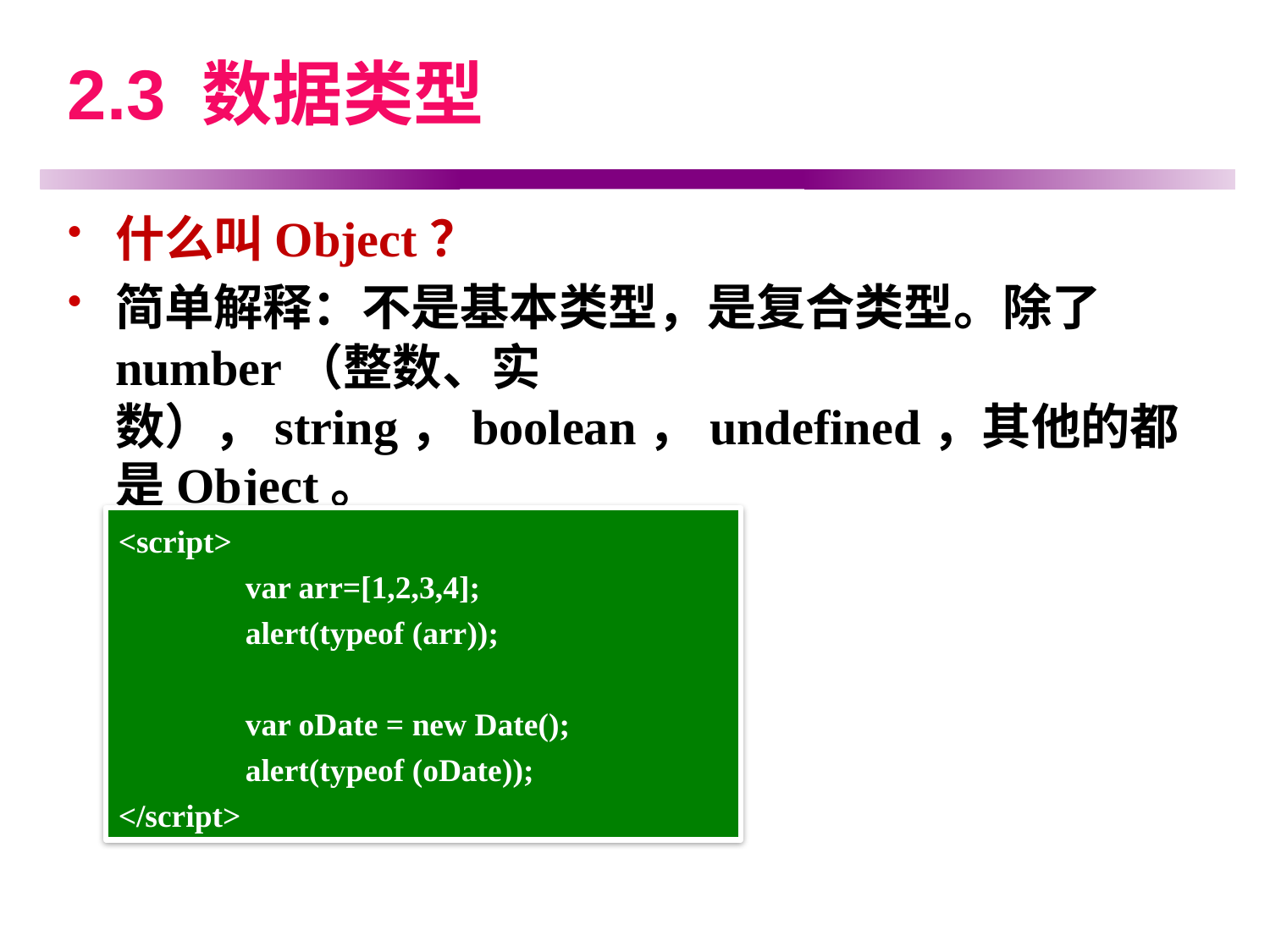

# 2.3 数据类型
什么叫Object？
简单解释：不是基本类型，是复合类型。除了number（整数、实数），string，boolean，undefined，其他的都是Object。
<script>
	var arr=[1,2,3,4];
	alert(typeof (arr));

	var oDate = new Date();
	alert(typeof (oDate));
</script>